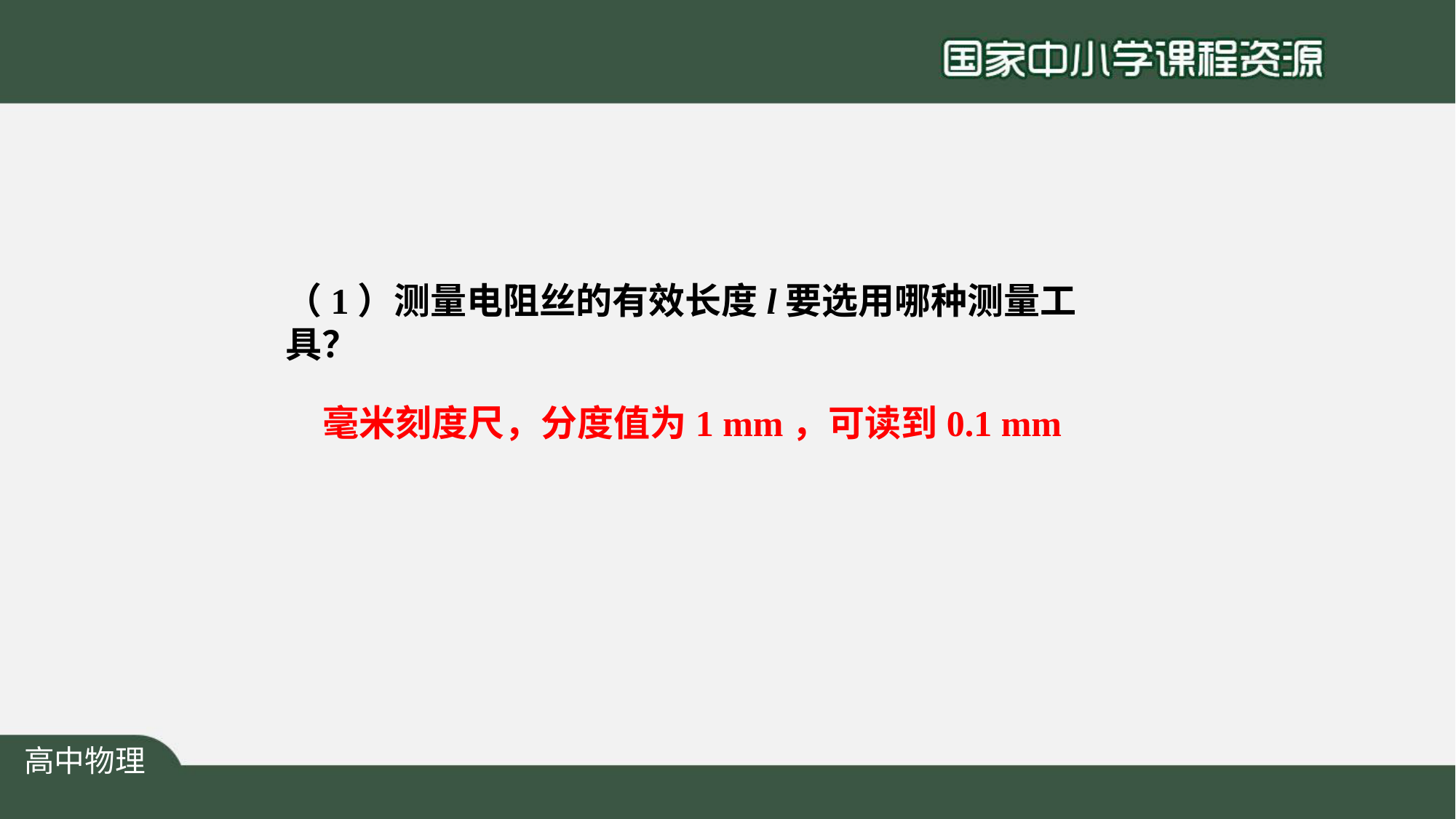

# （1）测量电阻丝的有效长度l要选用哪种测量工具？
毫米刻度尺，分度值为1 mm，可读到0.1 mm
高中物理